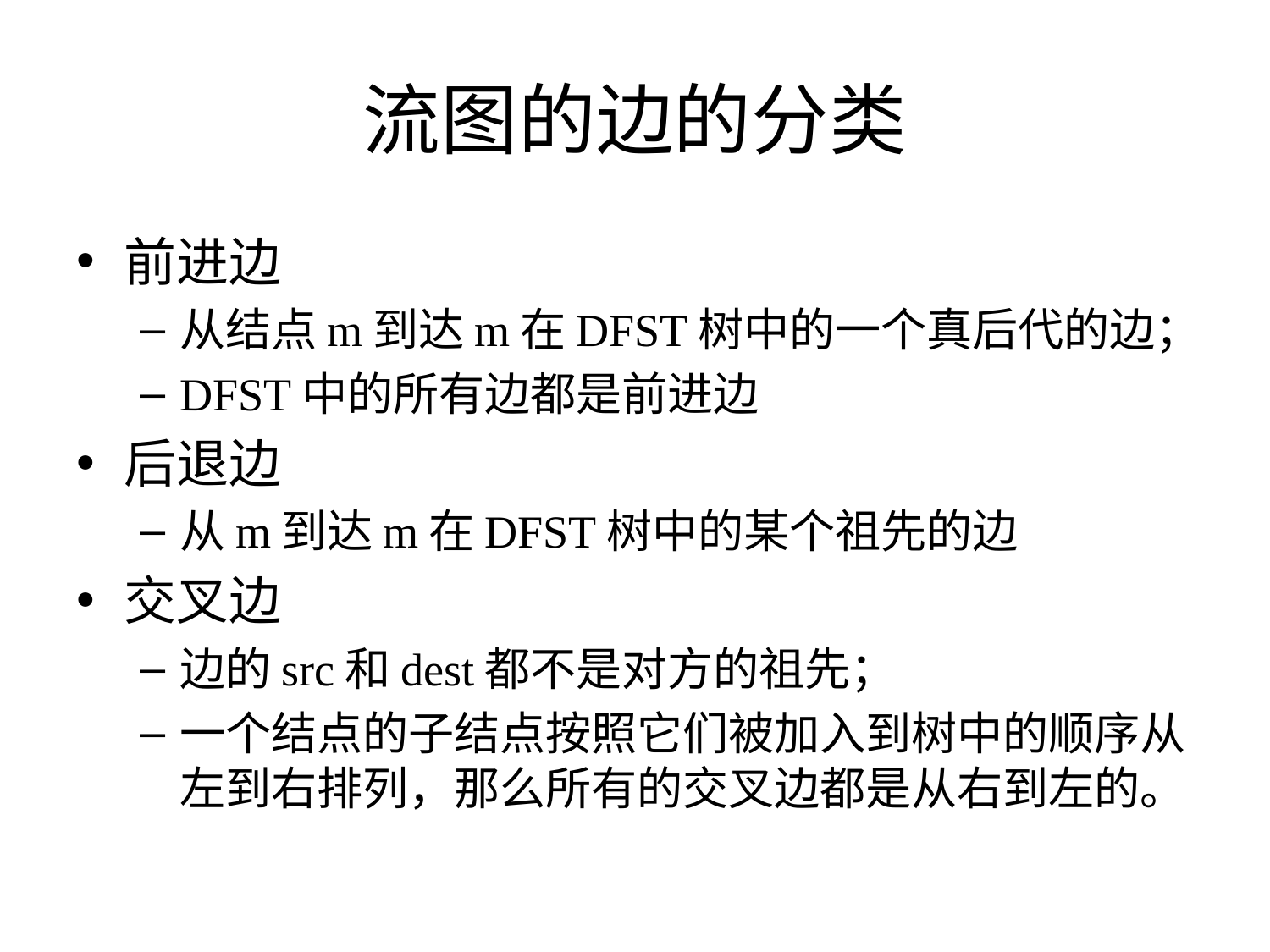

# 流图的边的分类
前进边
从结点m到达m在DFST树中的一个真后代的边；
DFST中的所有边都是前进边
后退边
从m到达m在DFST树中的某个祖先的边
交叉边
边的src和dest都不是对方的祖先；
一个结点的子结点按照它们被加入到树中的顺序从左到右排列，那么所有的交叉边都是从右到左的。